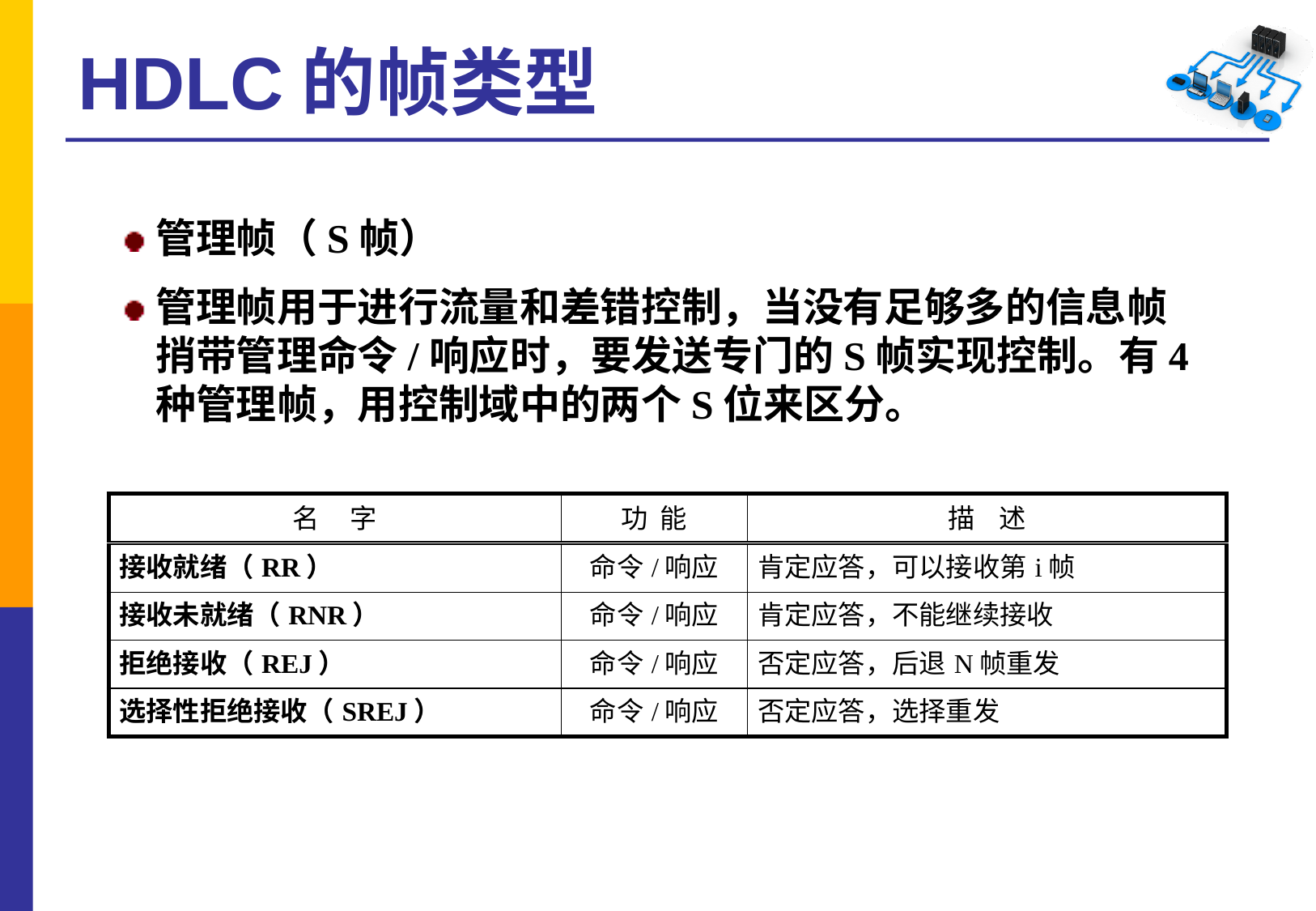

# HDLC的帧类型
管理帧（S帧）
管理帧用于进行流量和差错控制，当没有足够多的信息帧捎带管理命令/响应时，要发送专门的S帧实现控制。有4种管理帧，用控制域中的两个S位来区分。
| 名 字 | 功 能 | 描 述 |
| --- | --- | --- |
| 接收就绪（RR） | 命令/响应 | 肯定应答，可以接收第i帧 |
| --- | --- | --- |
| 接收未就绪（RNR） | 命令/响应 | 肯定应答，不能继续接收 |
| 拒绝接收（REJ） | 命令/响应 | 否定应答，后退N帧重发 |
| 选择性拒绝接收（SREJ） | 命令/响应 | 否定应答，选择重发 |